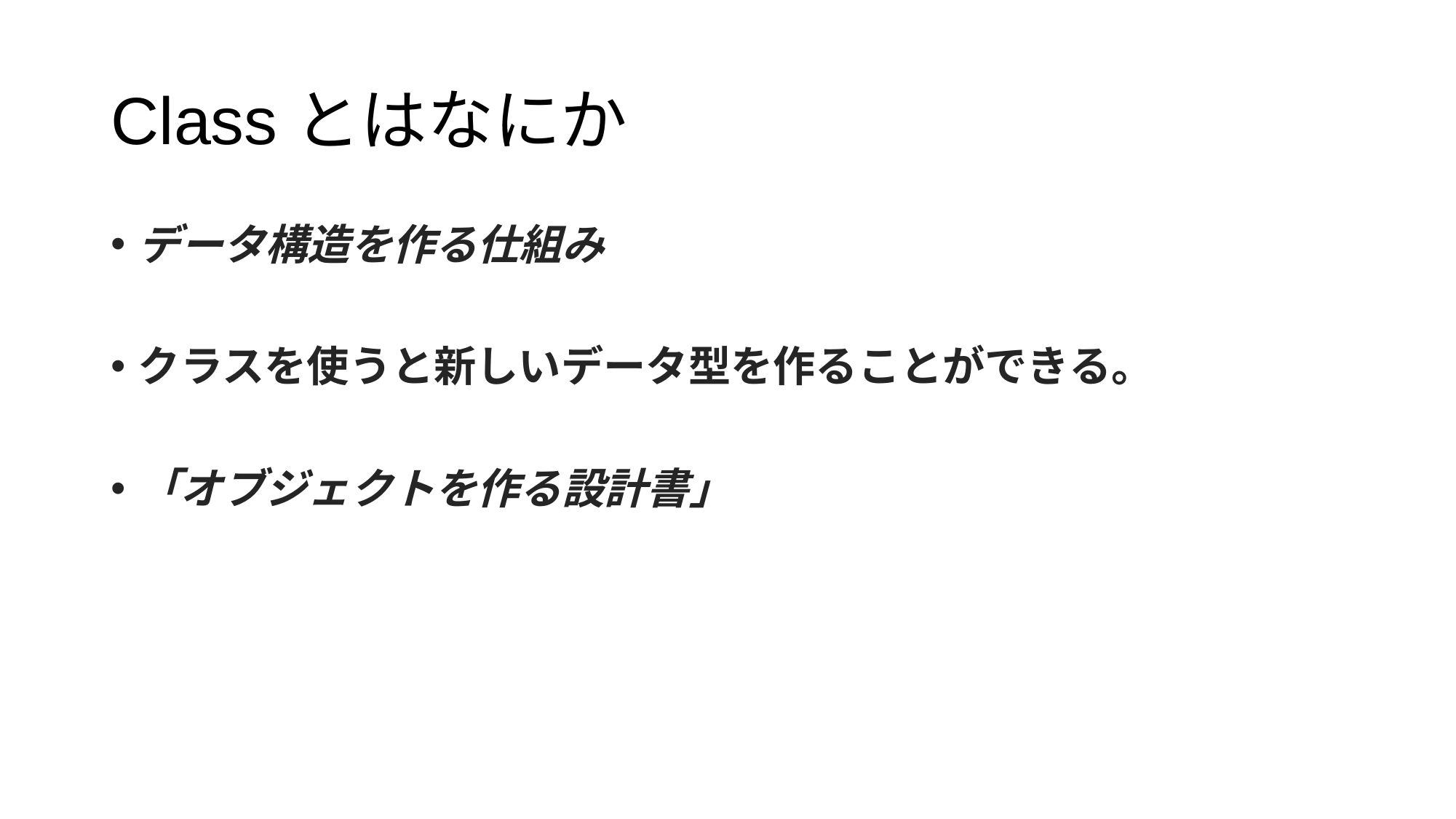

# Classとはなにか
データ構造を作る仕組み

クラスを使うと新しいデータ型を作ることができる。

「オブジェクトを作る設計書」